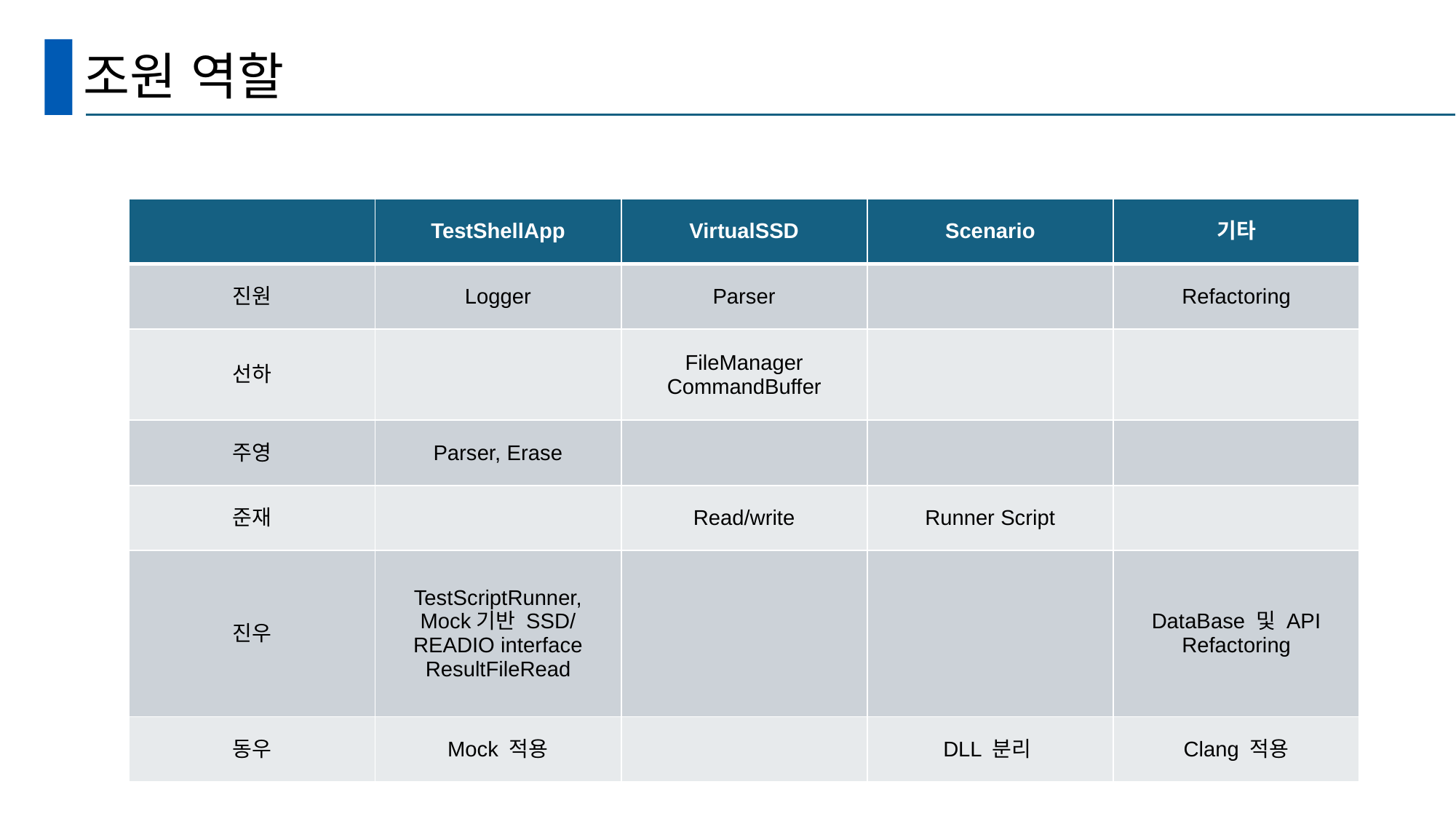

# 조원 역할
|  | TestShellApp | VirtualSSD | Scenario | 기타 |
| --- | --- | --- | --- | --- |
| 진원 | Logger | Parser |  | Refactoring |
| 선하 |  | FileManager CommandBuffer |  |  |
| 주영 | Parser, Erase |  |  |  |
| 준재 |  | Read/write | Runner Script |  |
| 진우 | TestScriptRunner, Mock기반 SSD/ READIO interface ResultFileRead |  |  | DataBase 및 API Refactoring |
| 동우 | Mock 적용 |  | DLL 분리 | Clang 적용 |